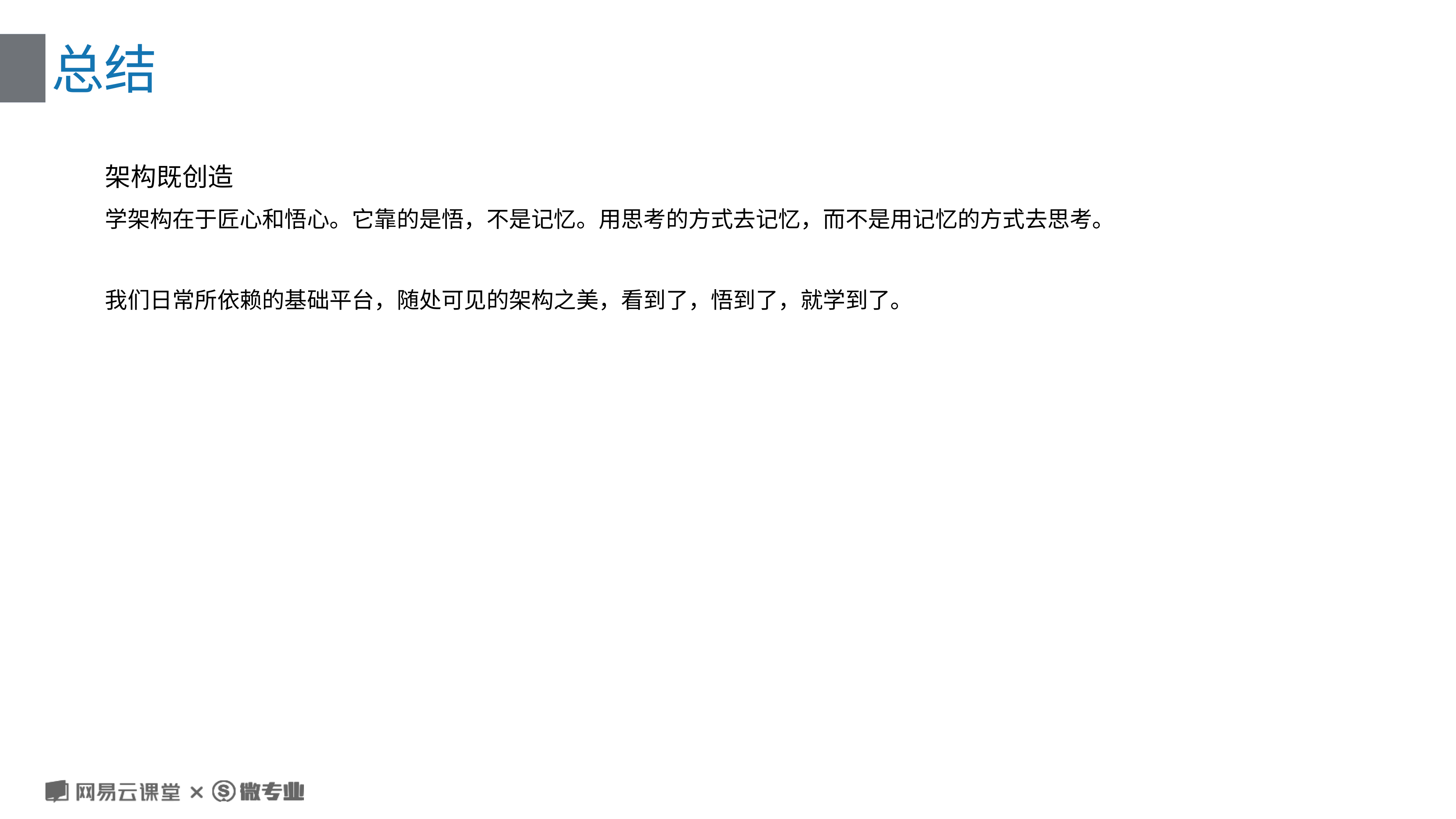

# 总结
架构既创造
学架构在于匠心和悟心。它靠的是悟，不是记忆。用思考的方式去记忆，而不是用记忆的方式去思考。

我们日常所依赖的基础平台，随处可见的架构之美，看到了，悟到了，就学到了。